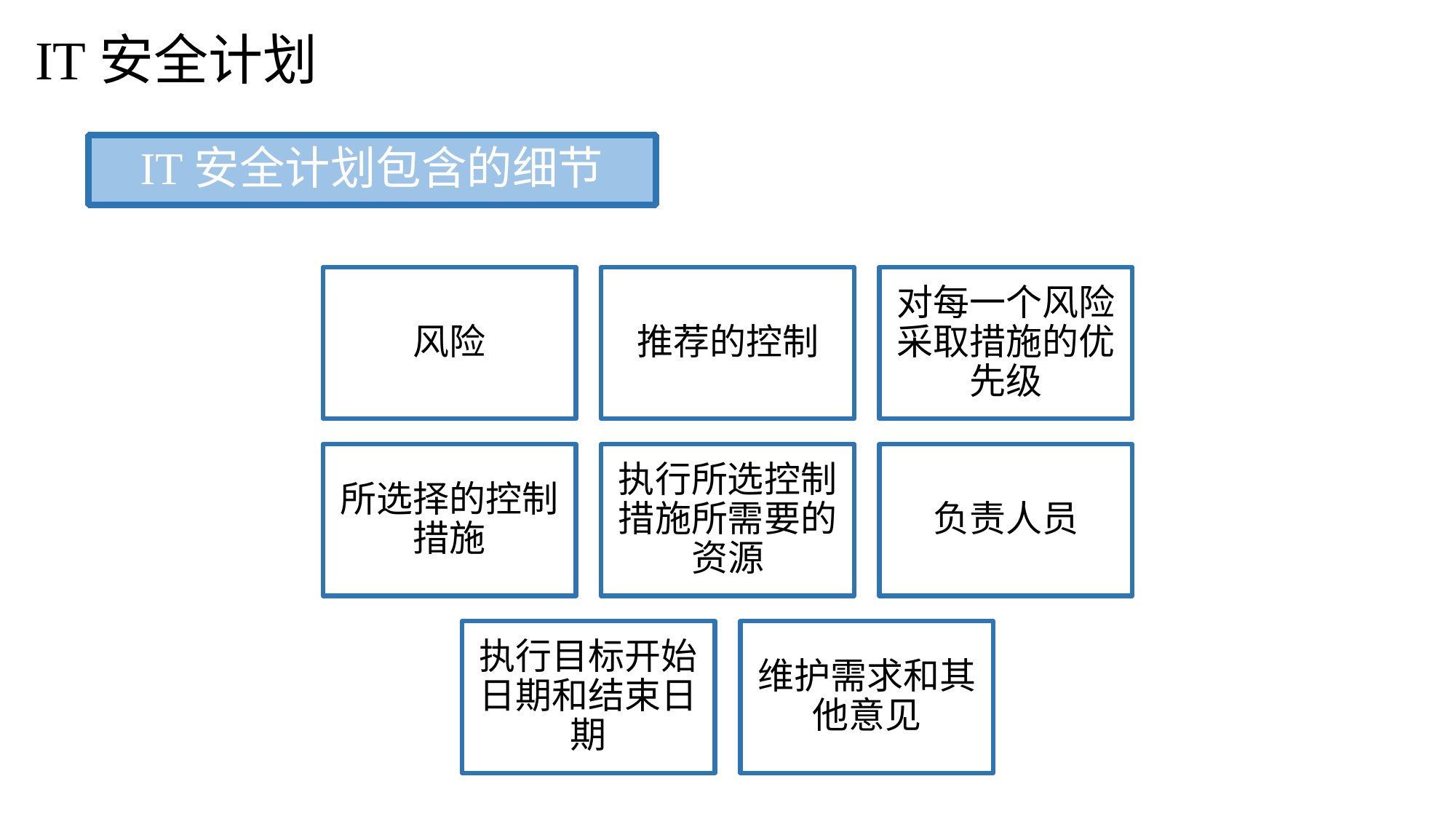

IT安全计划

IT安全计划包含的细节
风险
推荐的控制
对每一个风险采取措施的优先级
所选择的控制措施
执行所选控制措施所需要的资源
负责人员
执行目标开始日期和结束日期
维护需求和其他意见